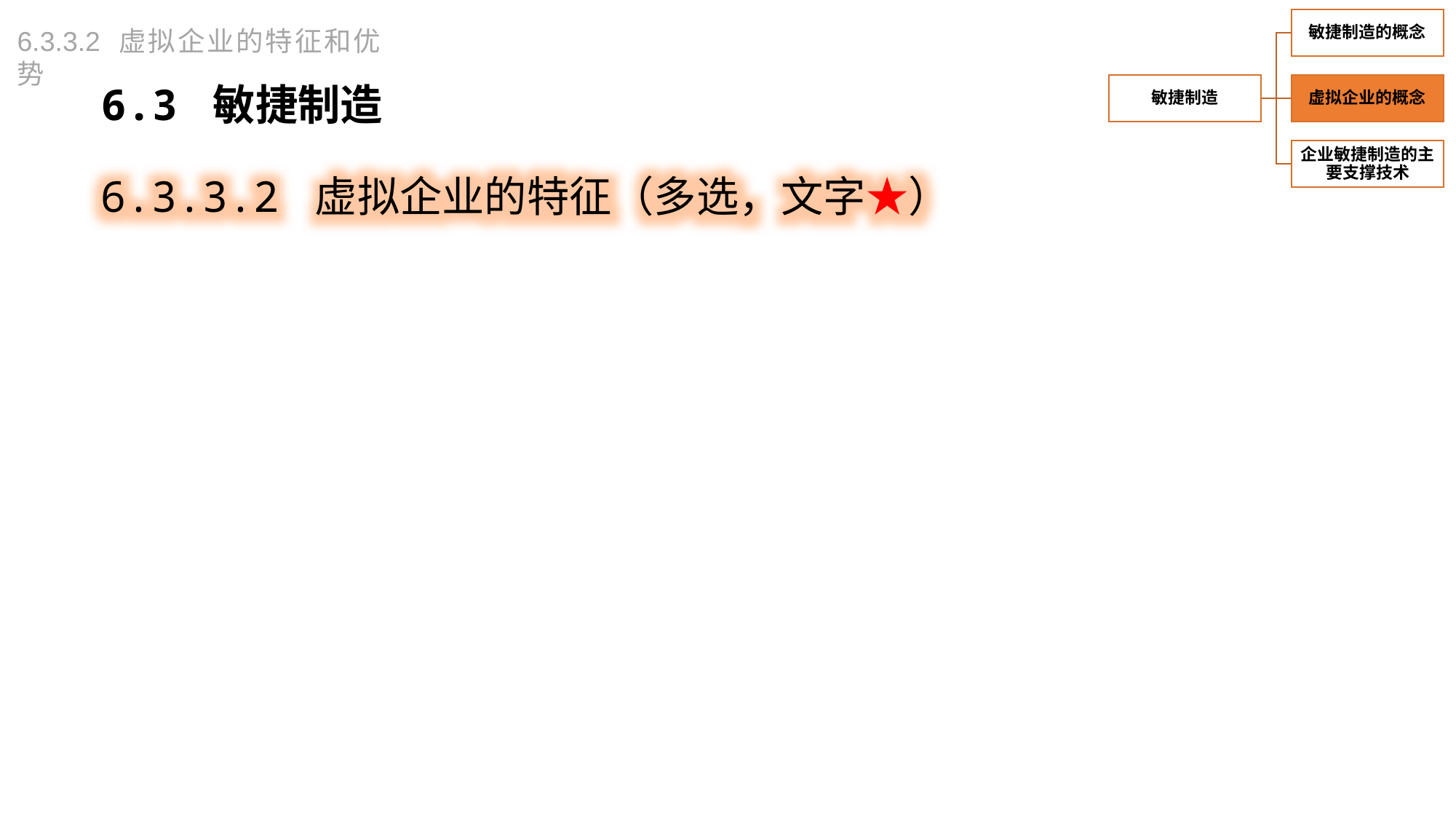

敏捷制造
敏捷制造的概念
虚拟企业的概念
企业敏捷制造的主要支撑技术
6.3.3.2 虚拟企业的特征和优势
6.3 敏捷制造
6.3.3.2 虚拟企业的特征（多选，文字★）